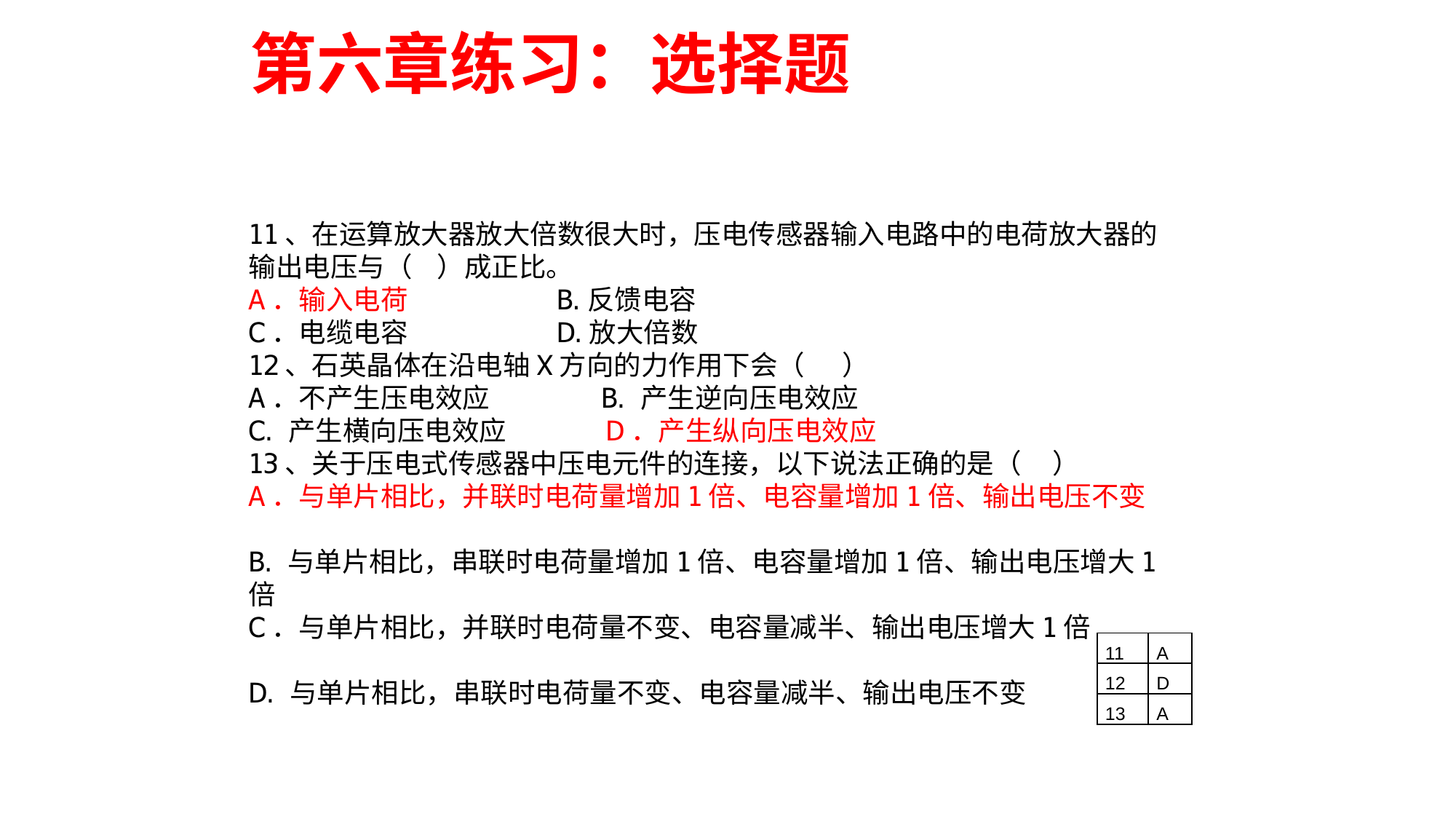

# 第六章练习：选择题
11、在运算放大器放大倍数很大时，压电传感器输入电路中的电荷放大器的输出电压与（    ）成正比。
A．输入电荷                       B.反馈电容
C．电缆电容                       D.放大倍数
12、石英晶体在沿电轴X方向的力作用下会（      ）
A．不产生压电效应                 B. 产生逆向压电效应
C. 产生横向压电效应               D．产生纵向压电效应
13、关于压电式传感器中压电元件的连接，以下说法正确的是（     ）
A．与单片相比，并联时电荷量增加1倍、电容量增加1倍、输出电压不变
B. 与单片相比，串联时电荷量增加1倍、电容量增加1倍、输出电压增大1倍
C．与单片相比，并联时电荷量不变、电容量减半、输出电压增大1倍
D. 与单片相比，串联时电荷量不变、电容量减半、输出电压不变
| 11 | A |
| --- | --- |
| 12 | D |
| 13 | A |